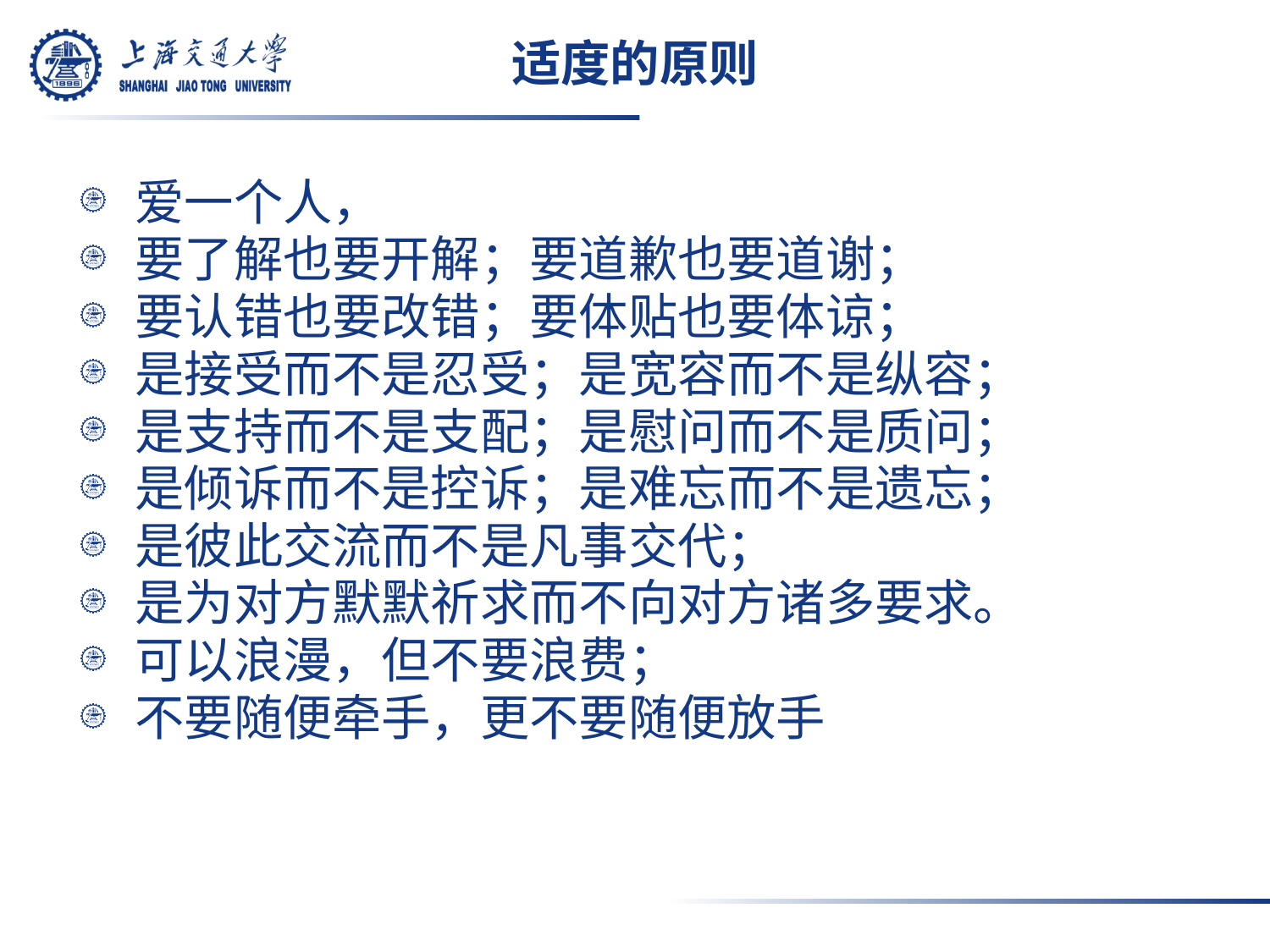

# 适度的原则
爱一个人，
要了解也要开解；要道歉也要道谢；
要认错也要改错；要体贴也要体谅；
是接受而不是忍受；是宽容而不是纵容；
是支持而不是支配；是慰问而不是质问；
是倾诉而不是控诉；是难忘而不是遗忘；
是彼此交流而不是凡事交代；
是为对方默默祈求而不向对方诸多要求。
可以浪漫，但不要浪费；
不要随便牵手，更不要随便放手